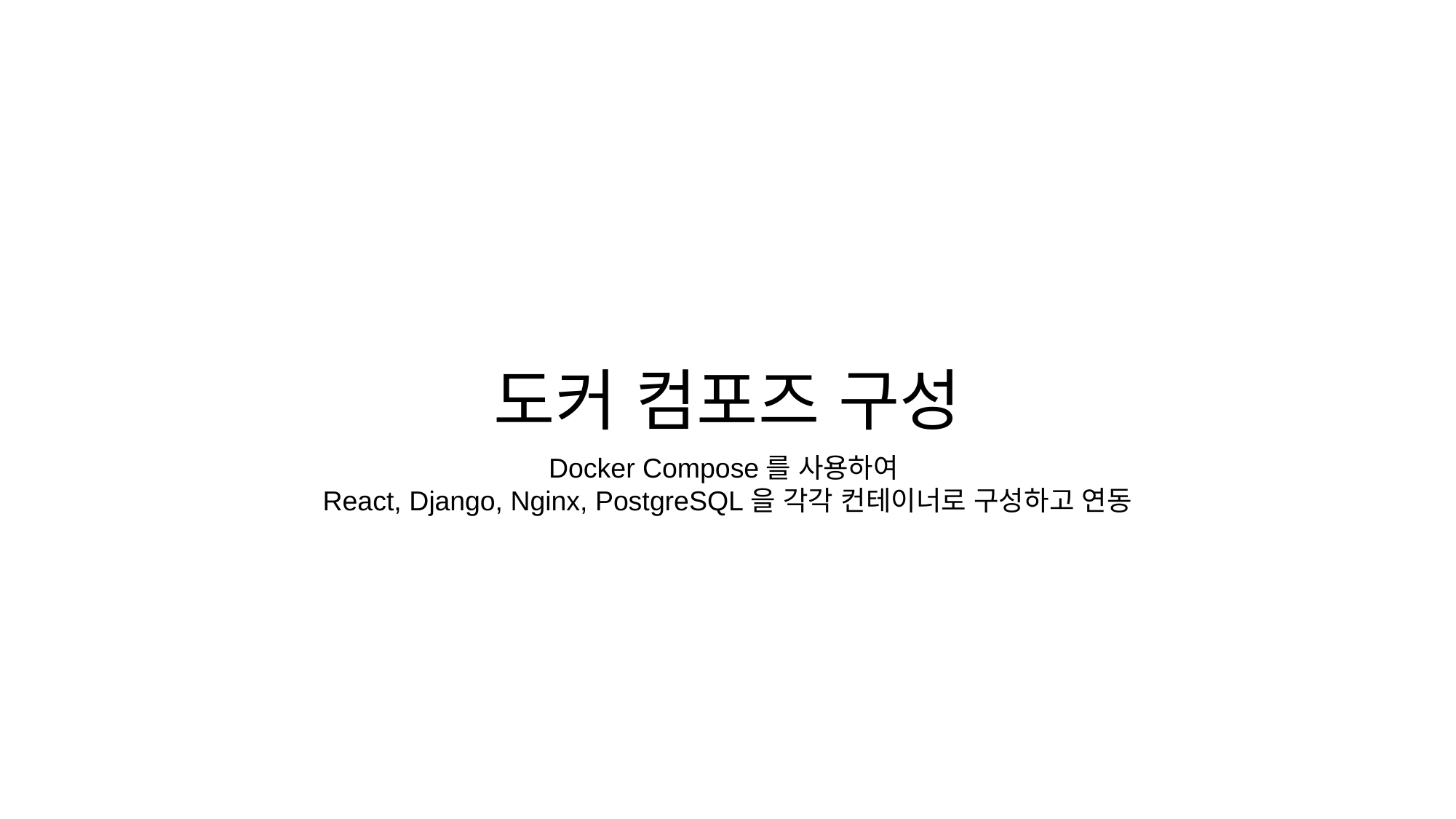

# 도커 컴포즈 구성
Docker Compose를 사용하여
React, Django, Nginx, PostgreSQL을 각각 컨테이너로 구성하고 연동